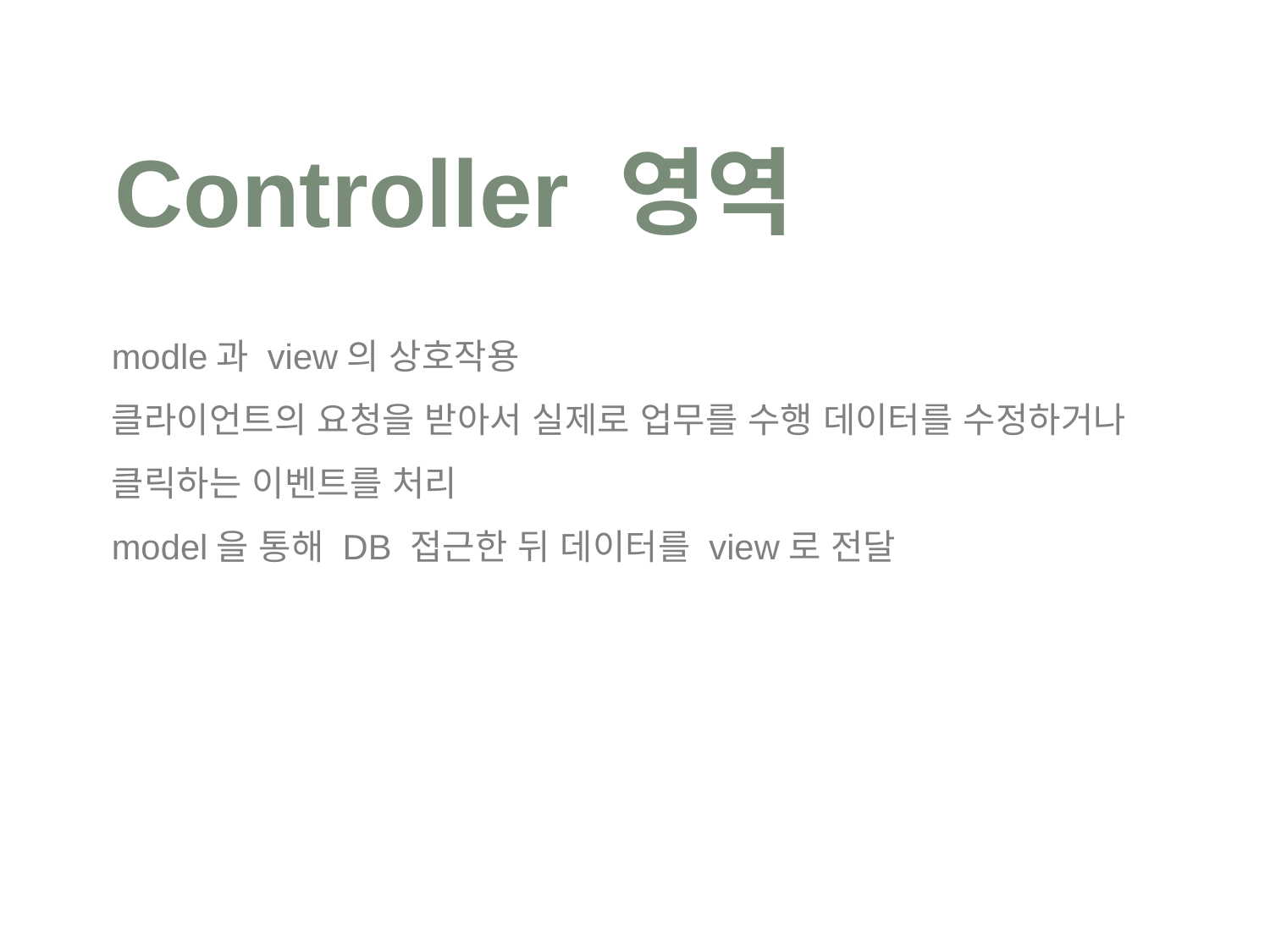

Controller 영역
modle과 view의 상호작용
클라이언트의 요청을 받아서 실제로 업무를 수행 데이터를 수정하거나 클릭하는 이벤트를 처리
model을 통해 DB 접근한 뒤 데이터를 view로 전달